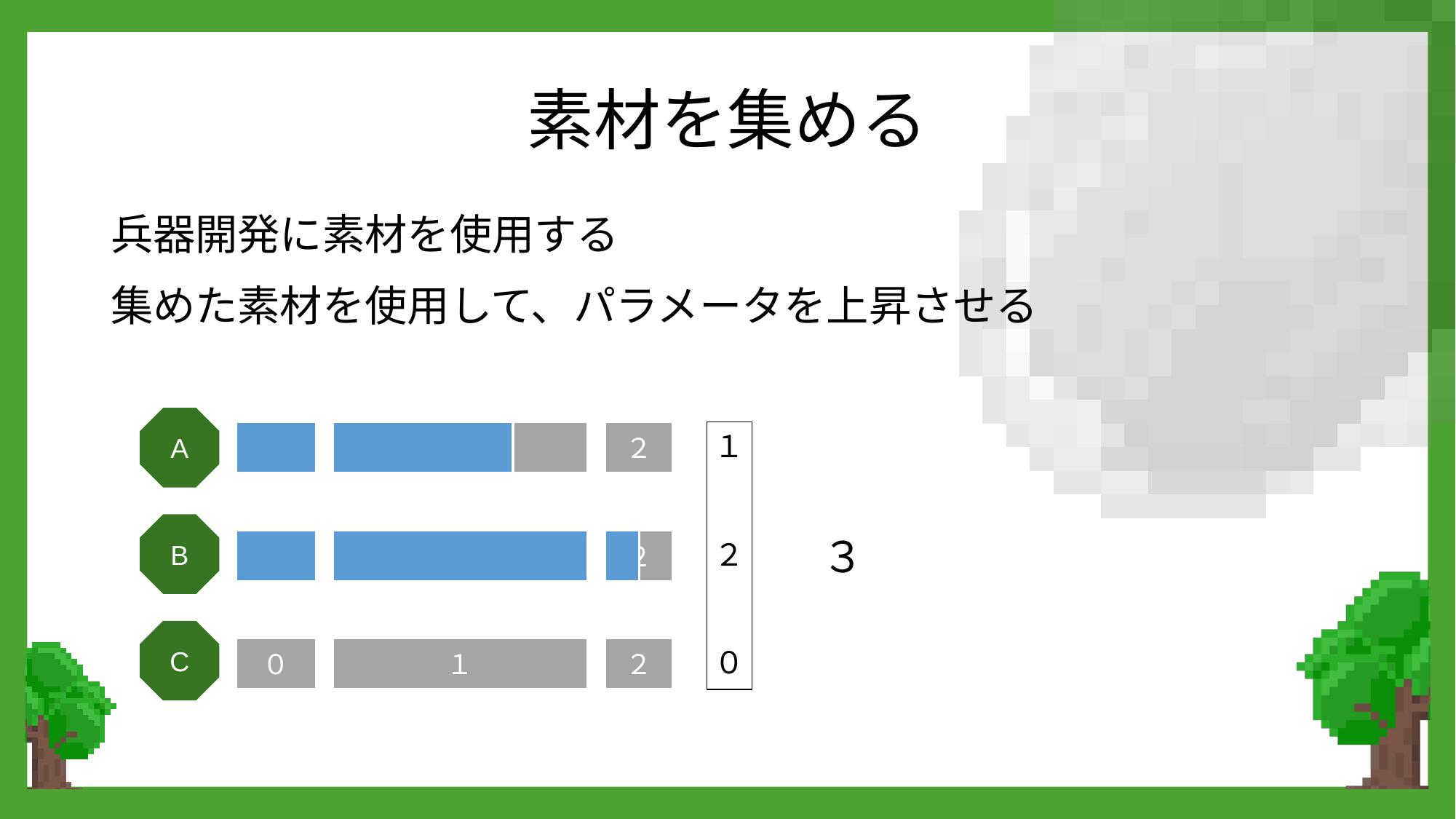

# 素材を集める
兵器開発に素材を使用する
集めた素材を使用して、パラメータを上昇させる

A

１

０
１
２
B
３
０

１
２
２
C
０
１
２
０